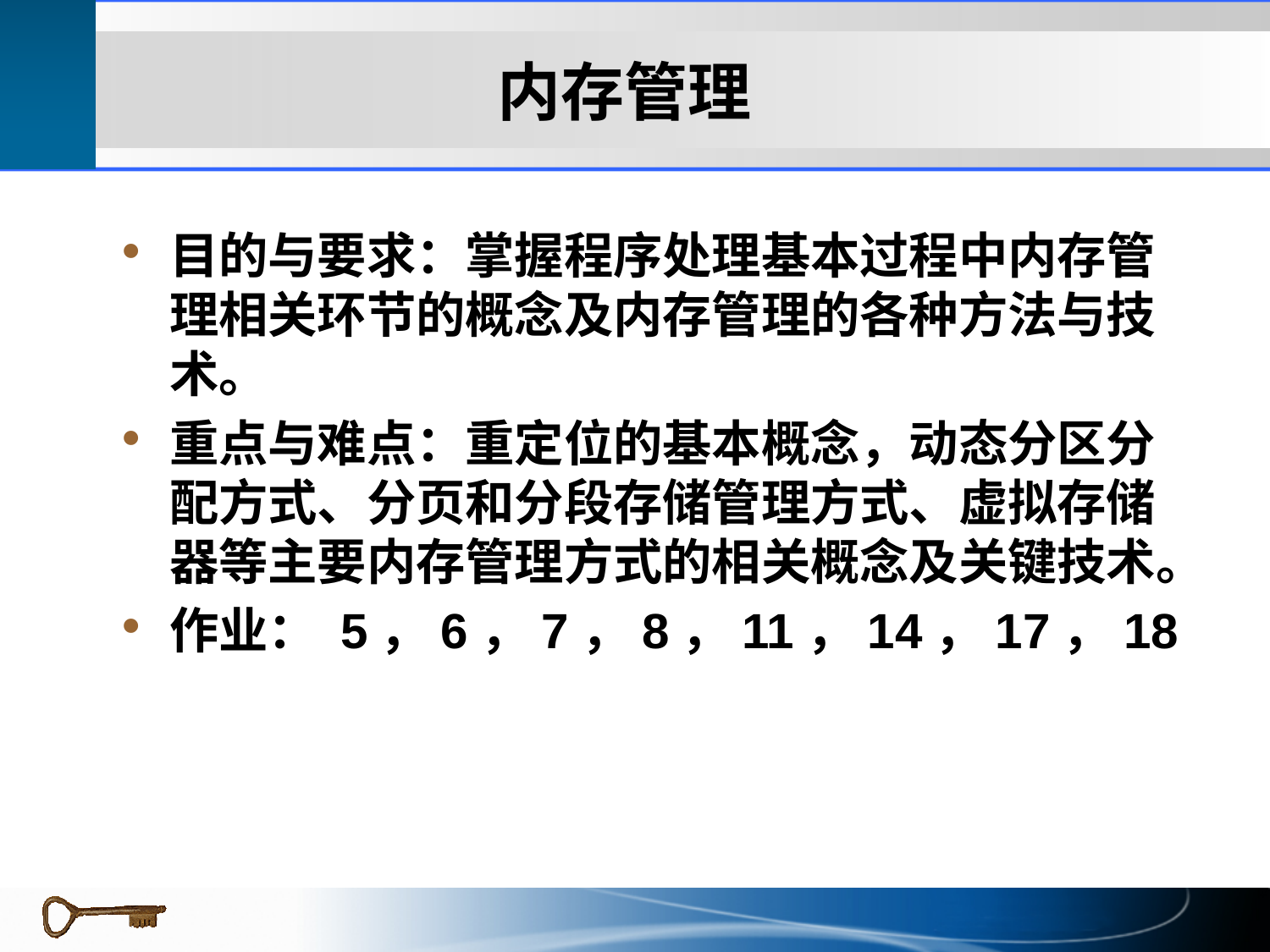

# 内存管理
目的与要求：掌握程序处理基本过程中内存管理相关环节的概念及内存管理的各种方法与技术。
重点与难点：重定位的基本概念，动态分区分配方式、分页和分段存储管理方式、虚拟存储器等主要内存管理方式的相关概念及关键技术。
作业： 5，6，7，8，11，14，17，18